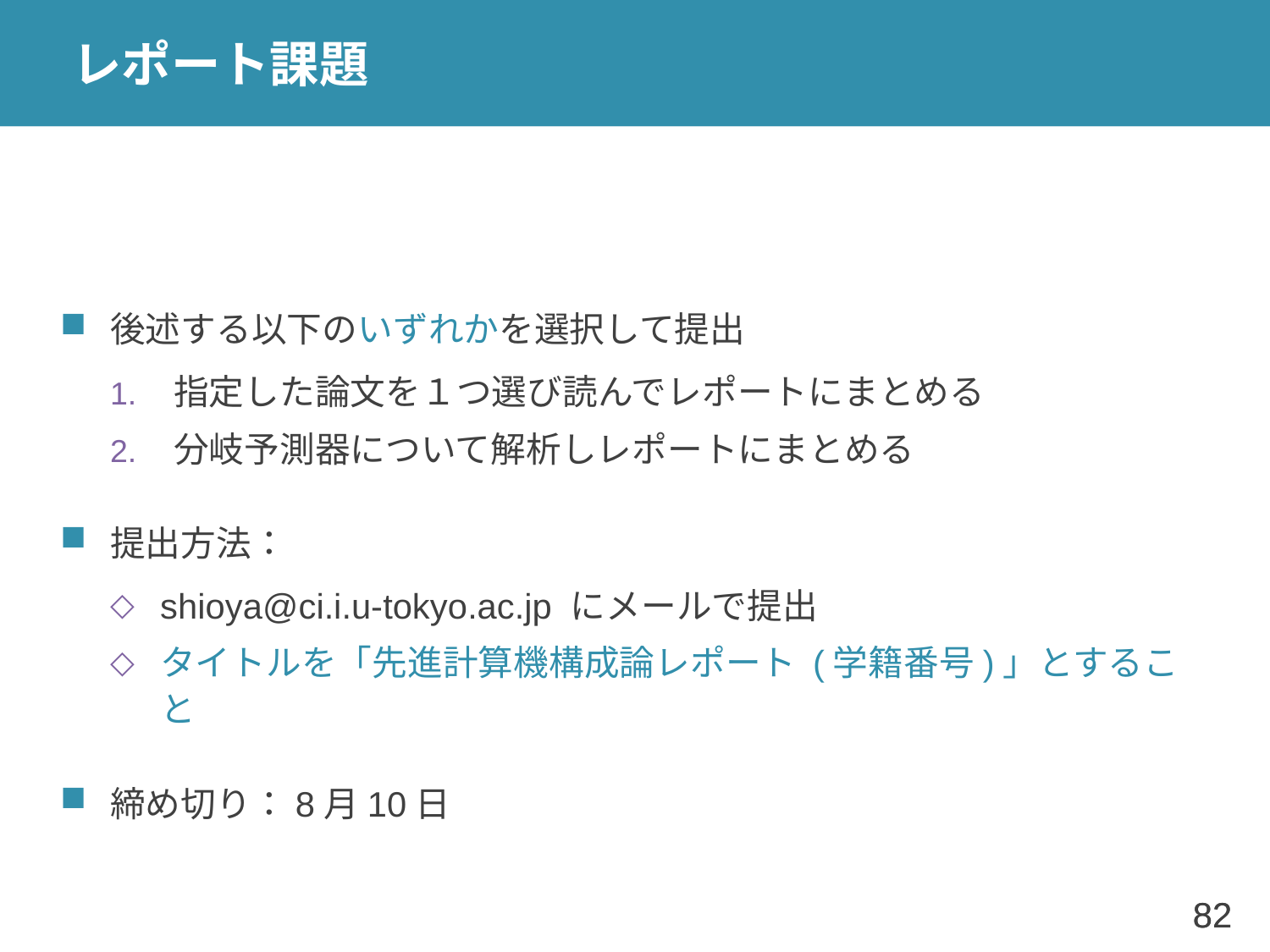

# レポート課題
後述する以下のいずれかを選択して提出
指定した論文を１つ選び読んでレポートにまとめる
分岐予測器について解析しレポートにまとめる
提出方法：
shioya@ci.i.u-tokyo.ac.jp にメールで提出
タイトルを「先進計算機構成論レポート (学籍番号)」とすること
締め切り：8月10日